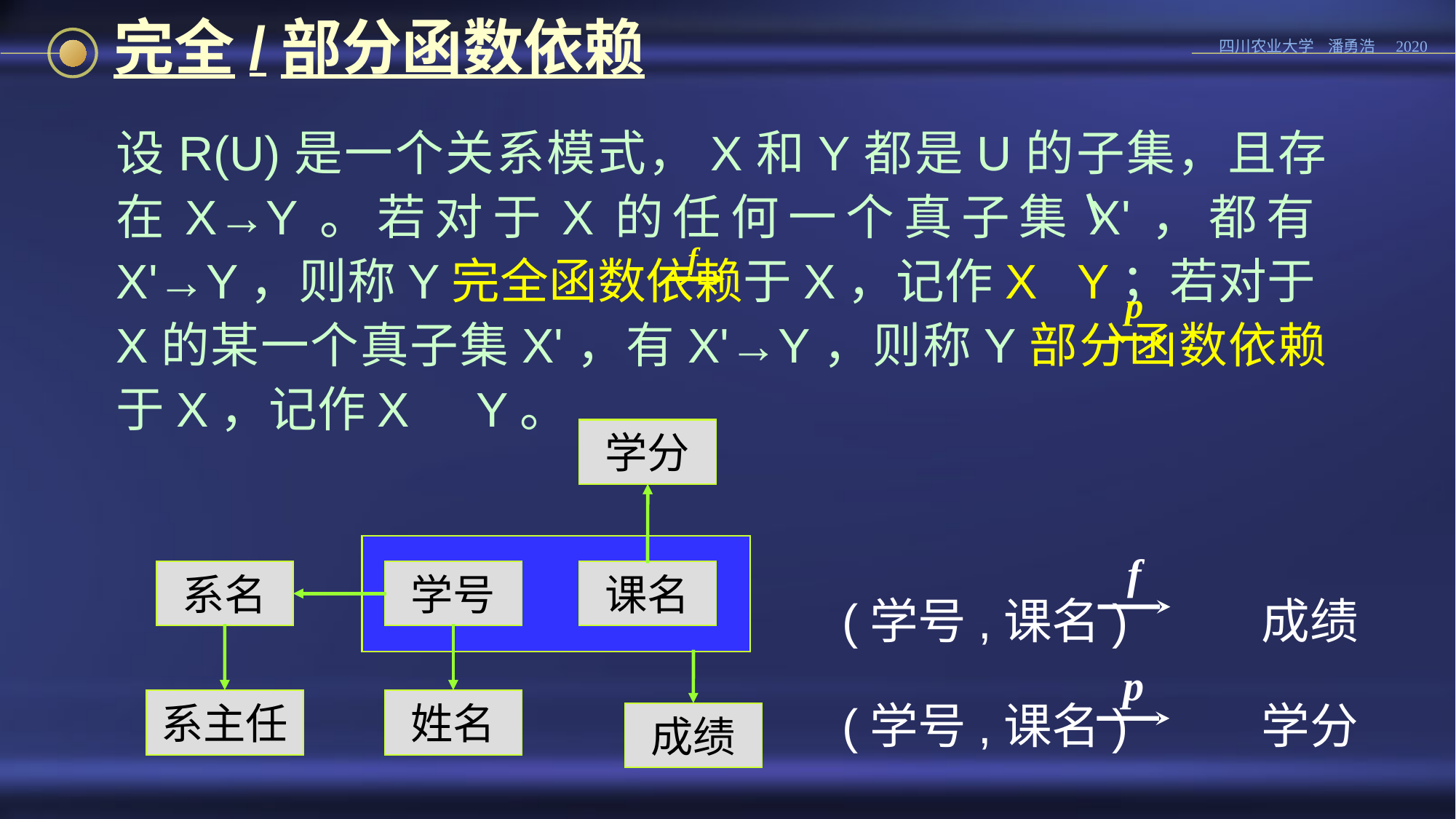

完全/部分函数依赖
设R(U)是一个关系模式，X和Y都是U的子集，且存在X→Y。若对于X的任何一个真子集X'，都有X'→Y，则称Y完全函数依赖于X，记作X   Y；若对于X的某一个真子集X'，有X'→Y，则称Y部分函数依赖于X，记作X     Y。

f

p

学分

系名
学号
课名
系主任
姓名
成绩
f
(学号,课名)         成绩
(学号,课名)         学分

p